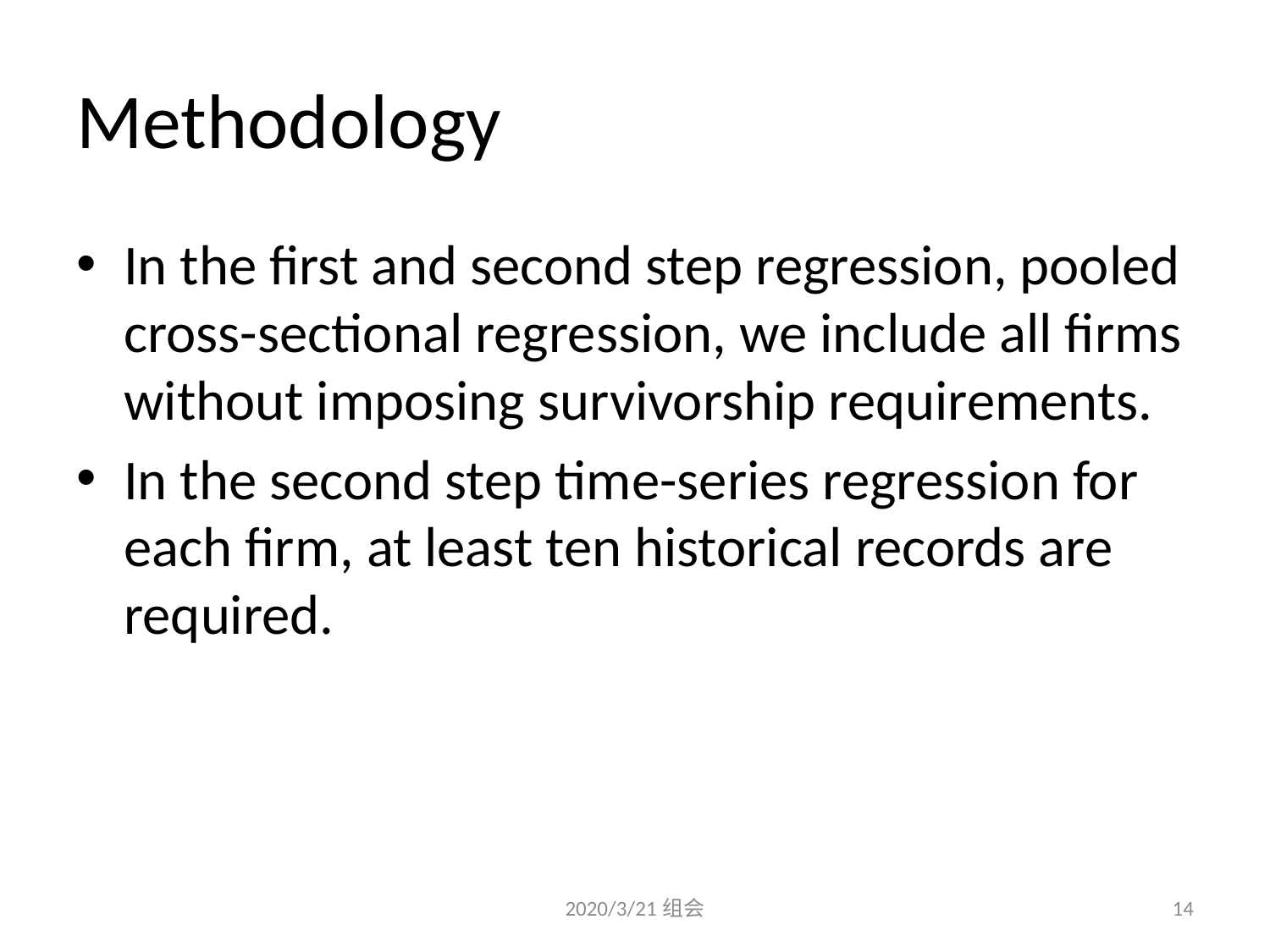

# Methodology
In the first and second step regression, pooled cross-sectional regression, we include all firms without imposing survivorship requirements.
In the second step time-series regression for each firm, at least ten historical records are required.
2020/3/21组会
14